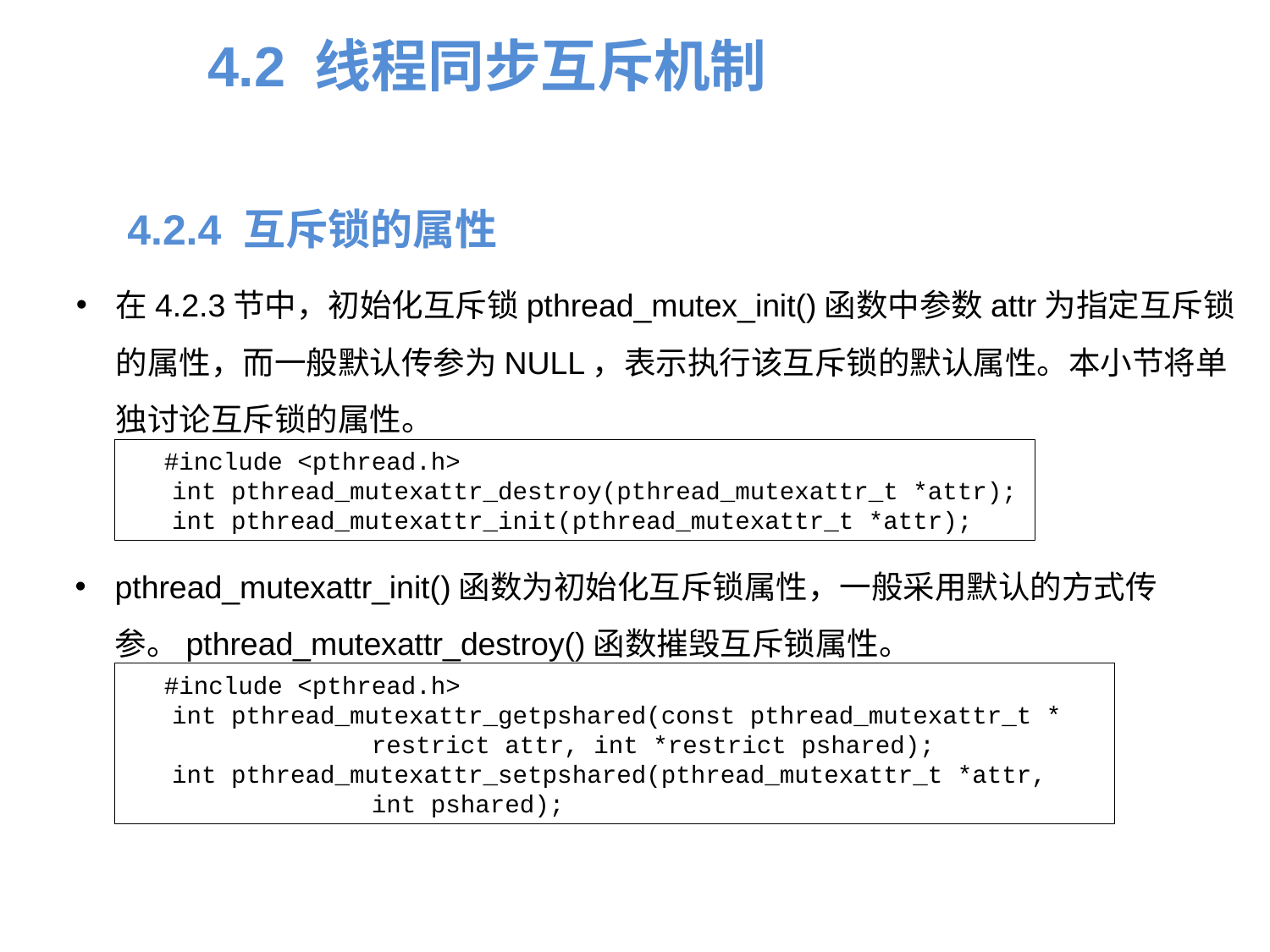

4.2 线程同步互斥机制
4.2.4 互斥锁的属性
在4.2.3节中，初始化互斥锁pthread_mutex_init()函数中参数attr为指定互斥锁的属性，而一般默认传参为NULL，表示执行该互斥锁的默认属性。本小节将单独讨论互斥锁的属性。
#include <pthread.h>
int pthread_mutexattr_destroy(pthread_mutexattr_t *attr);
int pthread_mutexattr_init(pthread_mutexattr_t *attr);
pthread_mutexattr_init()函数为初始化互斥锁属性，一般采用默认的方式传参。pthread_mutexattr_destroy()函数摧毁互斥锁属性。
#include <pthread.h>
int pthread_mutexattr_getpshared(const pthread_mutexattr_t *
              restrict attr, int *restrict pshared);
int pthread_mutexattr_setpshared(pthread_mutexattr_t *attr,
              int pshared);